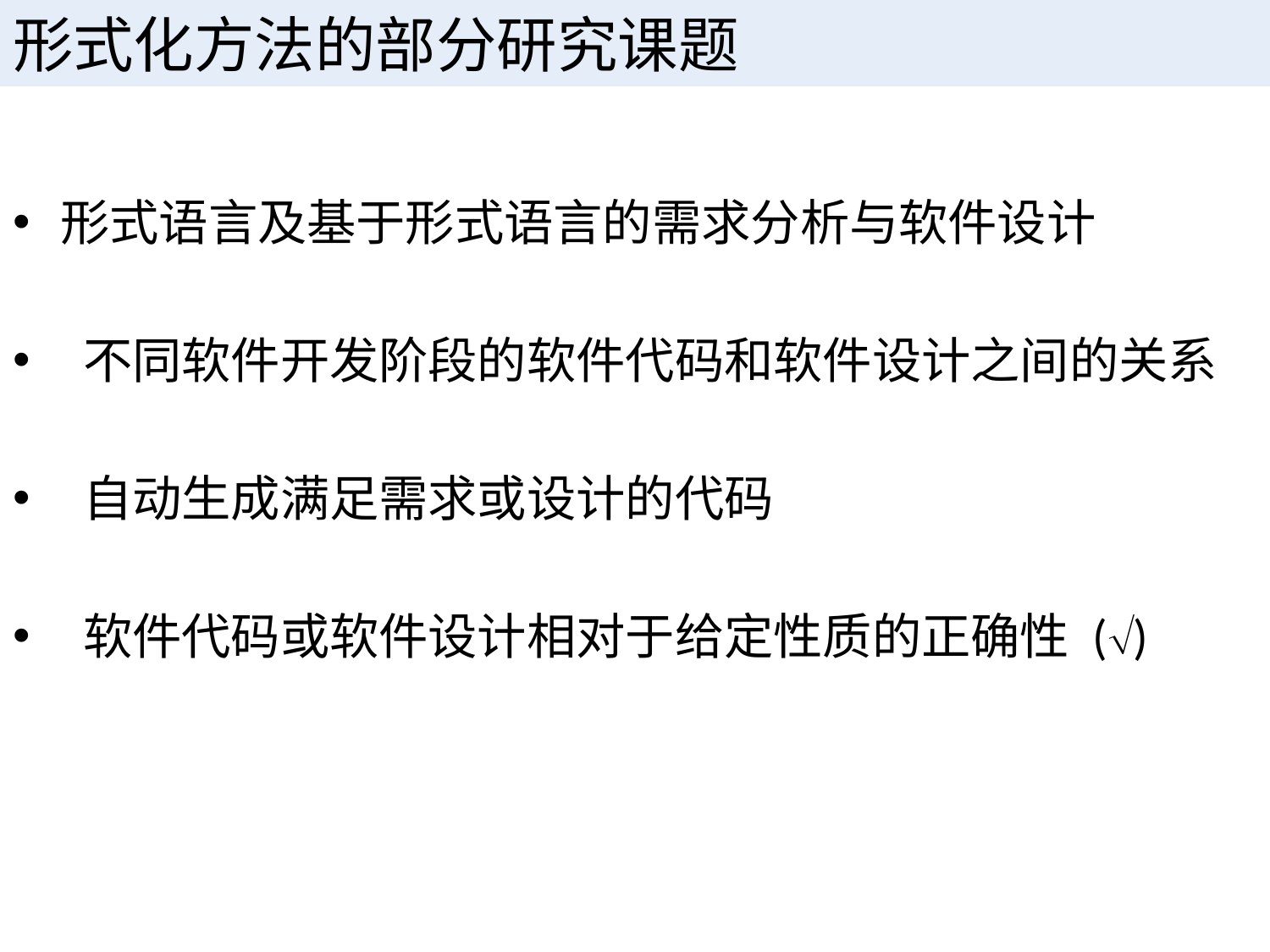

# 形式化方法的部分研究课题

形式语言及基于形式语言的需求分析与软件设计

 不同软件开发阶段的软件代码和软件设计之间的关系

 自动生成满足需求或设计的代码

 软件代码或软件设计相对于给定性质的正确性 (√)